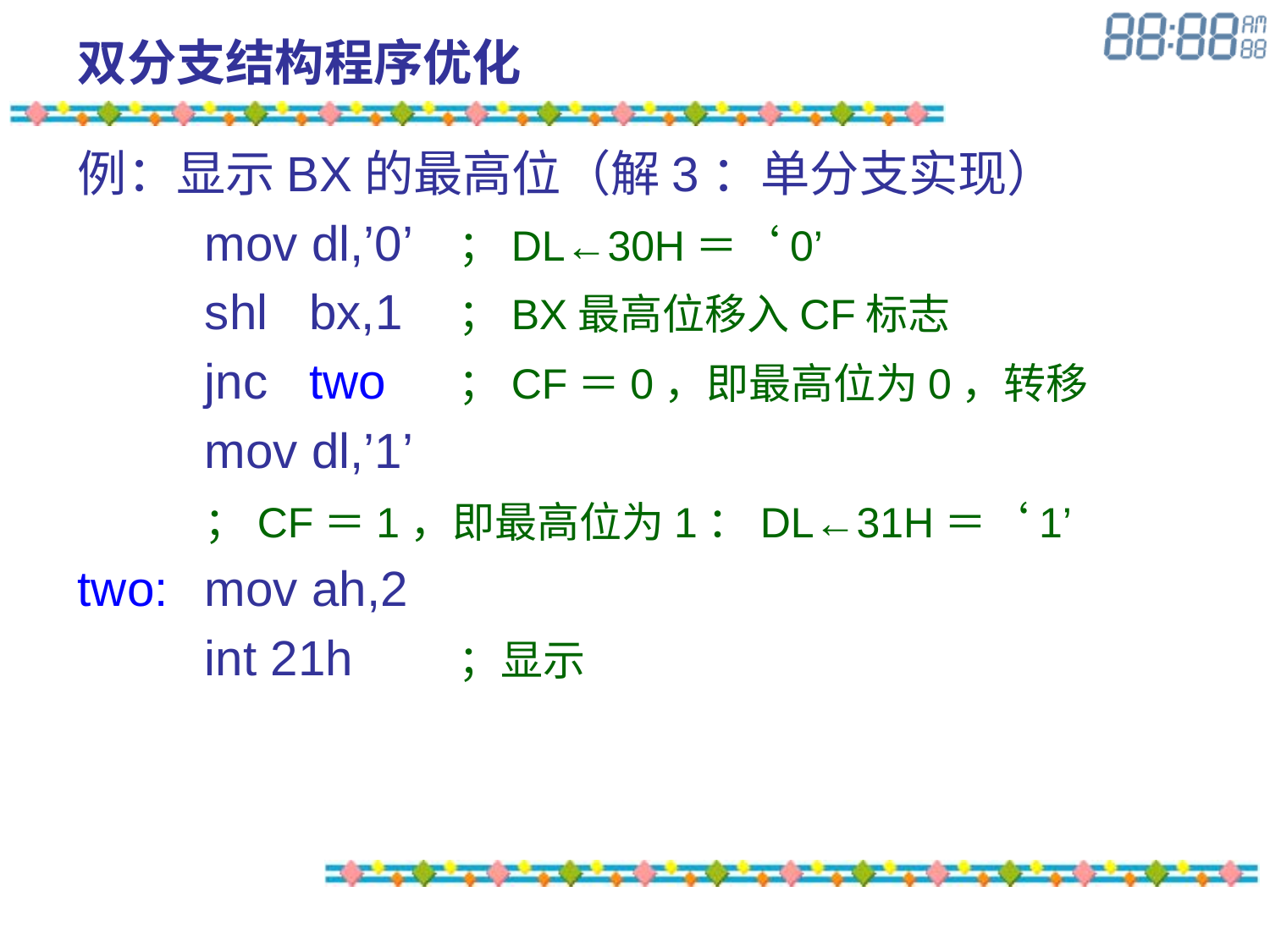

# 双分支结构程序优化
例：显示BX的最高位（解3：单分支实现）
	mov dl,’0’ 	；DL←30H＝‘0’
	shl   bx,1	；BX最高位移入CF标志
	jnc   two	；CF＝0，即最高位为0，转移
	mov dl,’1’
	；CF＝1，即最高位为1：DL←31H＝‘1’
two:	mov ah,2
	int 21h	；显示